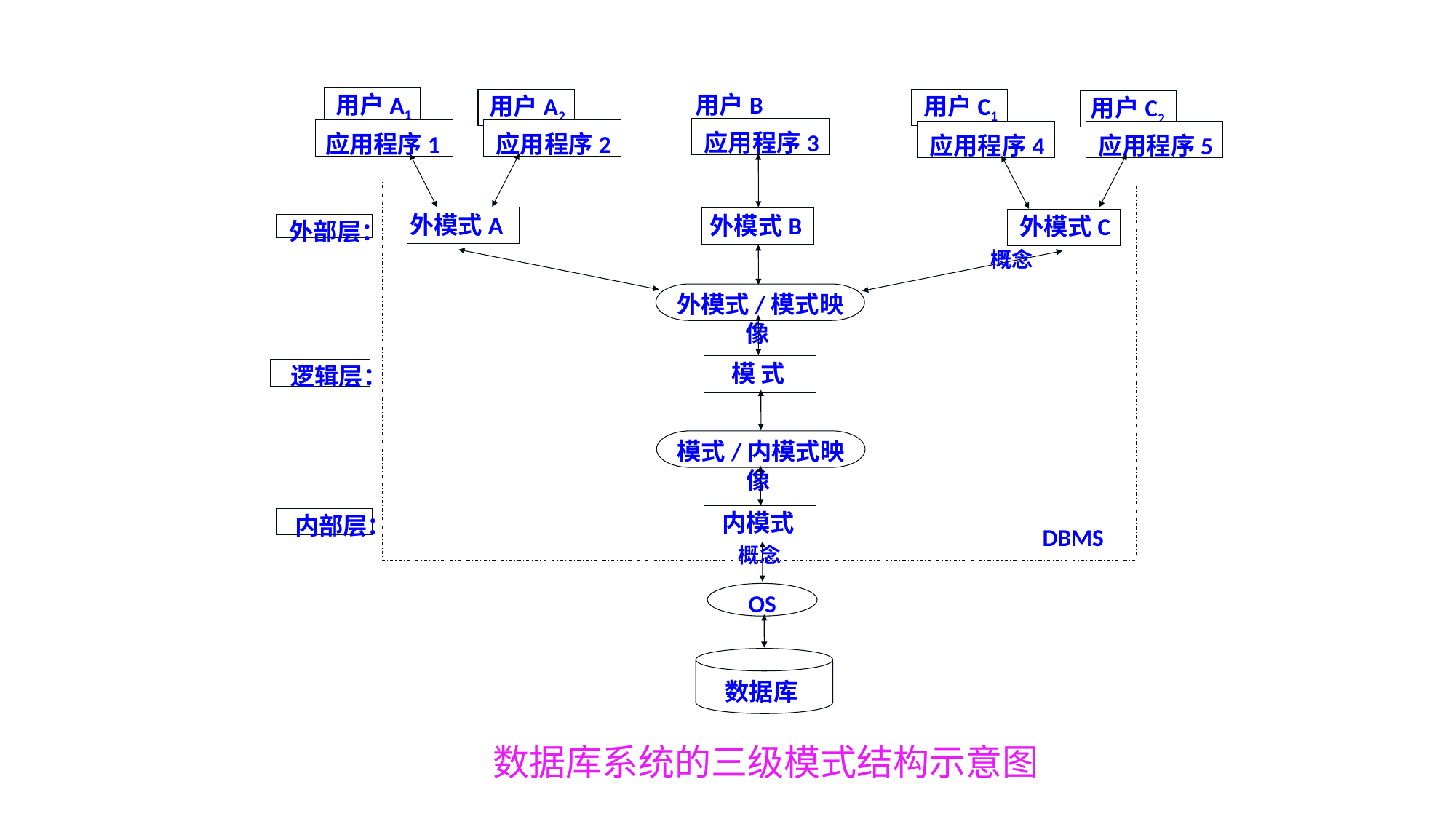

用户B
用户A1
用户A2
用户C1
用户C2
应用程序3
应用程序1
应用程序2
应用程序4
应用程序5

外模式A
外模式B
外模式C
外部层：
概念

外模式/模式映像

模 式
 逻辑层：

模式/内模式映像

内模式
 内部层：
DBMS
概念

OS

数据库
数据库系统的三级模式结构示意图